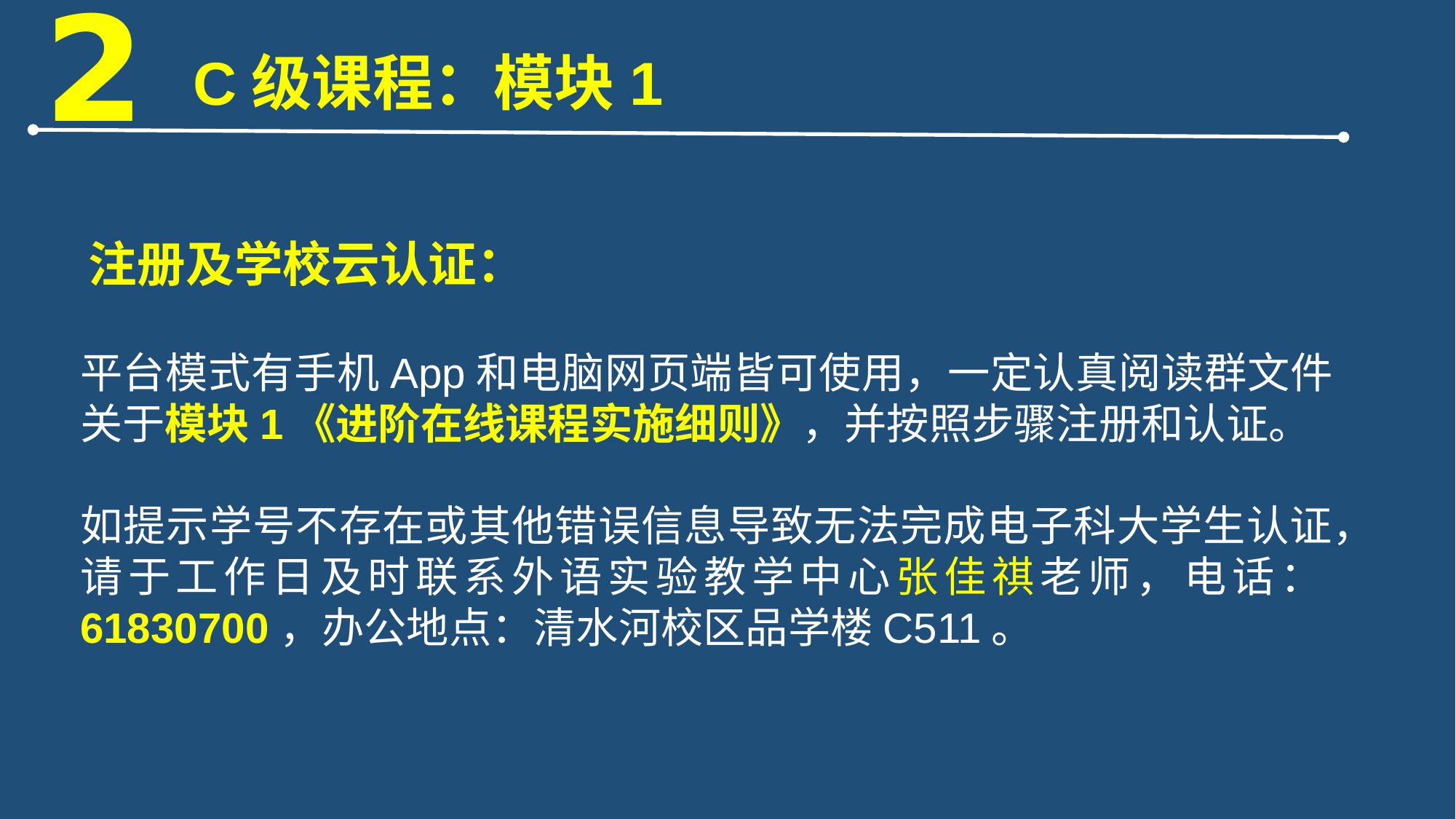

2
C级课程：模块1
注册及学校云认证：
平台模式有手机App和电脑网页端皆可使用，一定认真阅读群文件关于模块1《进阶在线课程实施细则》，并按照步骤注册和认证。

如提⽰学号不存在或其他错误信息导致⽆法完成电⼦科⼤学⽣认证，请于⼯作⽇及时联系外语实验教学中⼼张佳祺⽼师，电话：61830700，办公地点：清⽔河校区品学楼C511。